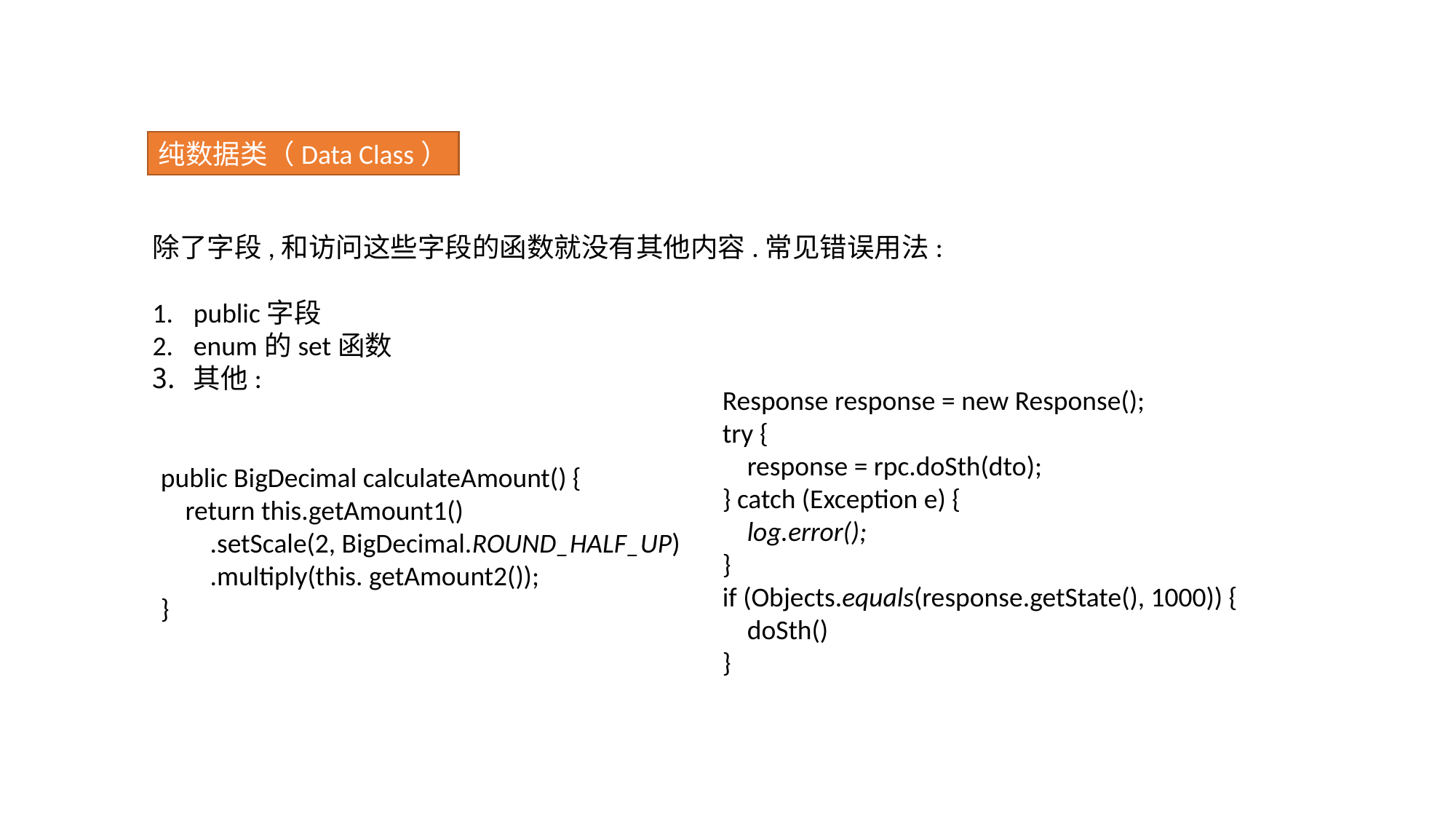

纯数据类（Data Class）
除了字段,和访问这些字段的函数就没有其他内容.常见错误用法:

public字段
enum的set函数
其他:
Response response = new Response();
try {
    response = rpc.doSth(dto);
} catch (Exception e) {
    log.error();
}
if (Objects.equals(response.getState(), 1000)) {
    doSth()
}
public BigDecimal calculateAmount() {
    return this.getAmount1()
        .setScale(2, BigDecimal.ROUND_HALF_UP)
        .multiply(this. getAmount2());
}